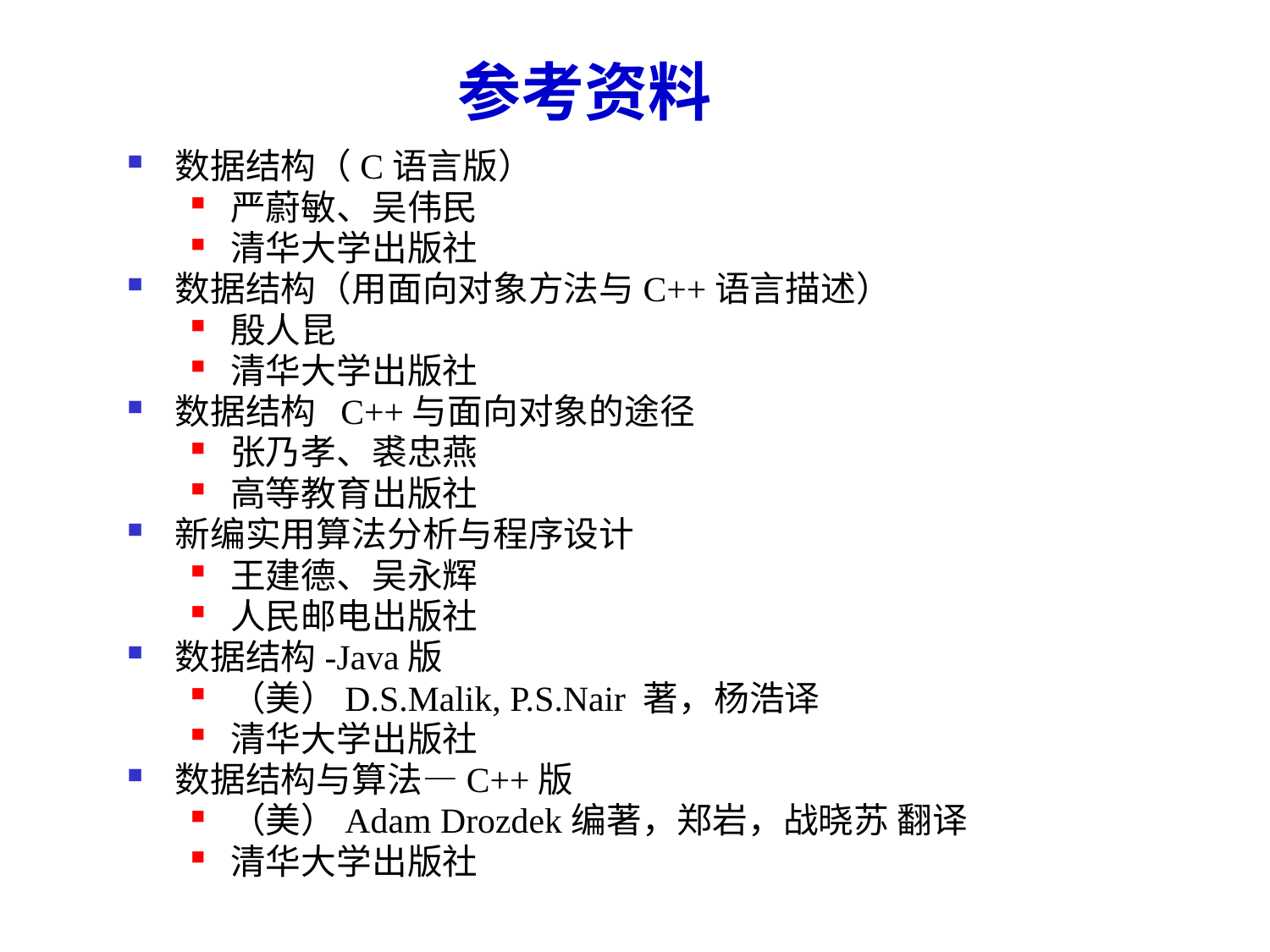

参考资料
数据结构（C语言版）
严蔚敏、吴伟民
清华大学出版社
数据结构（用面向对象方法与C++语言描述）
殷人昆
清华大学出版社
数据结构  C++与面向对象的途径
张乃孝、裘忠燕
高等教育出版社
新编实用算法分析与程序设计
王建德、吴永辉
人民邮电出版社
数据结构-Java版
（美）D.S.Malik, P.S.Nair 著，杨浩译
清华大学出版社
数据结构与算法—C++版
（美）Adam Drozdek编著，郑岩，战晓苏 翻译
清华大学出版社
4